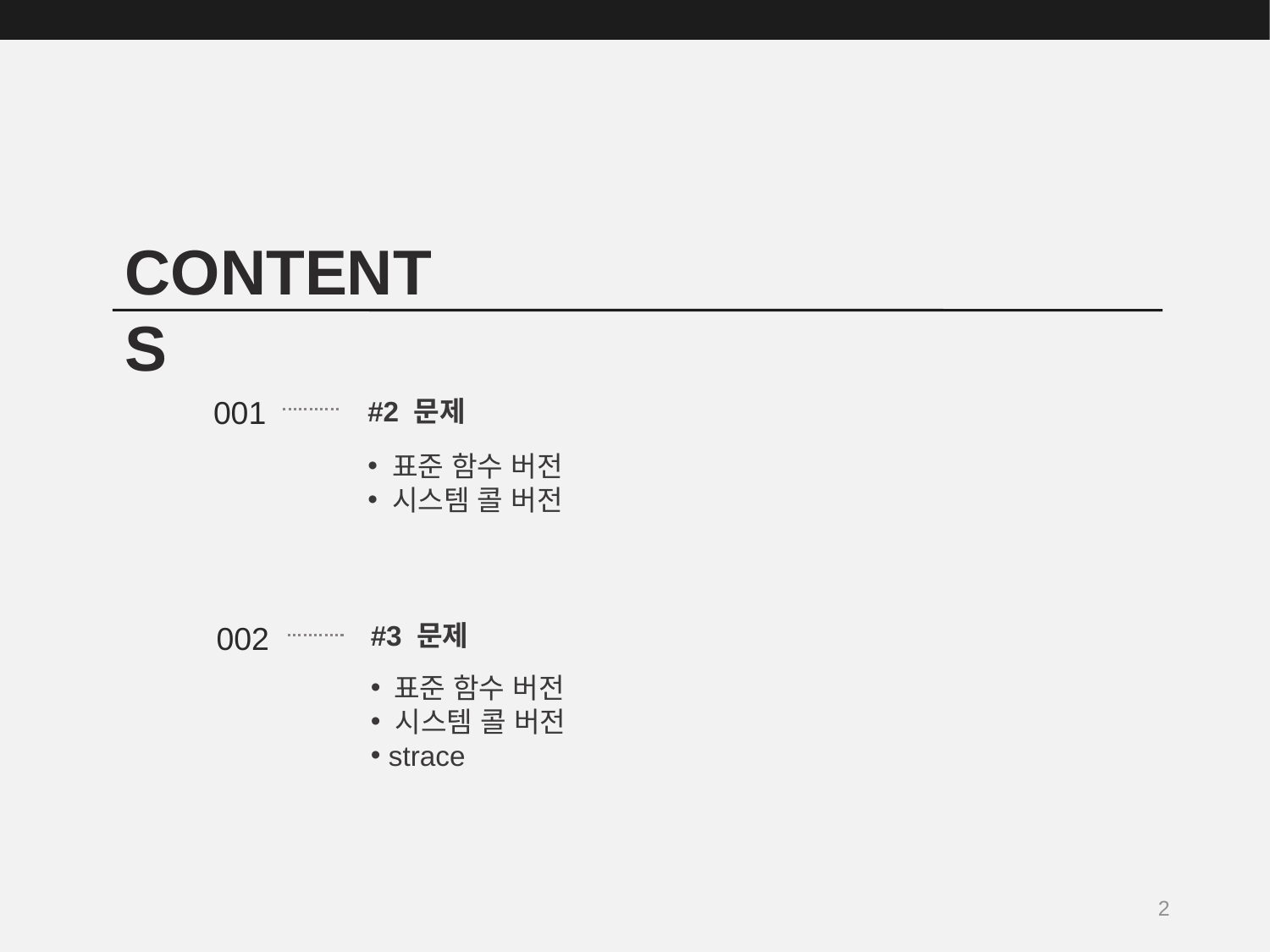

CONTENTS
001
#2 문제
 표준 함수 버전
 시스템 콜 버전
#3 문제
002
 표준 함수 버전
 시스템 콜 버전
 strace
2